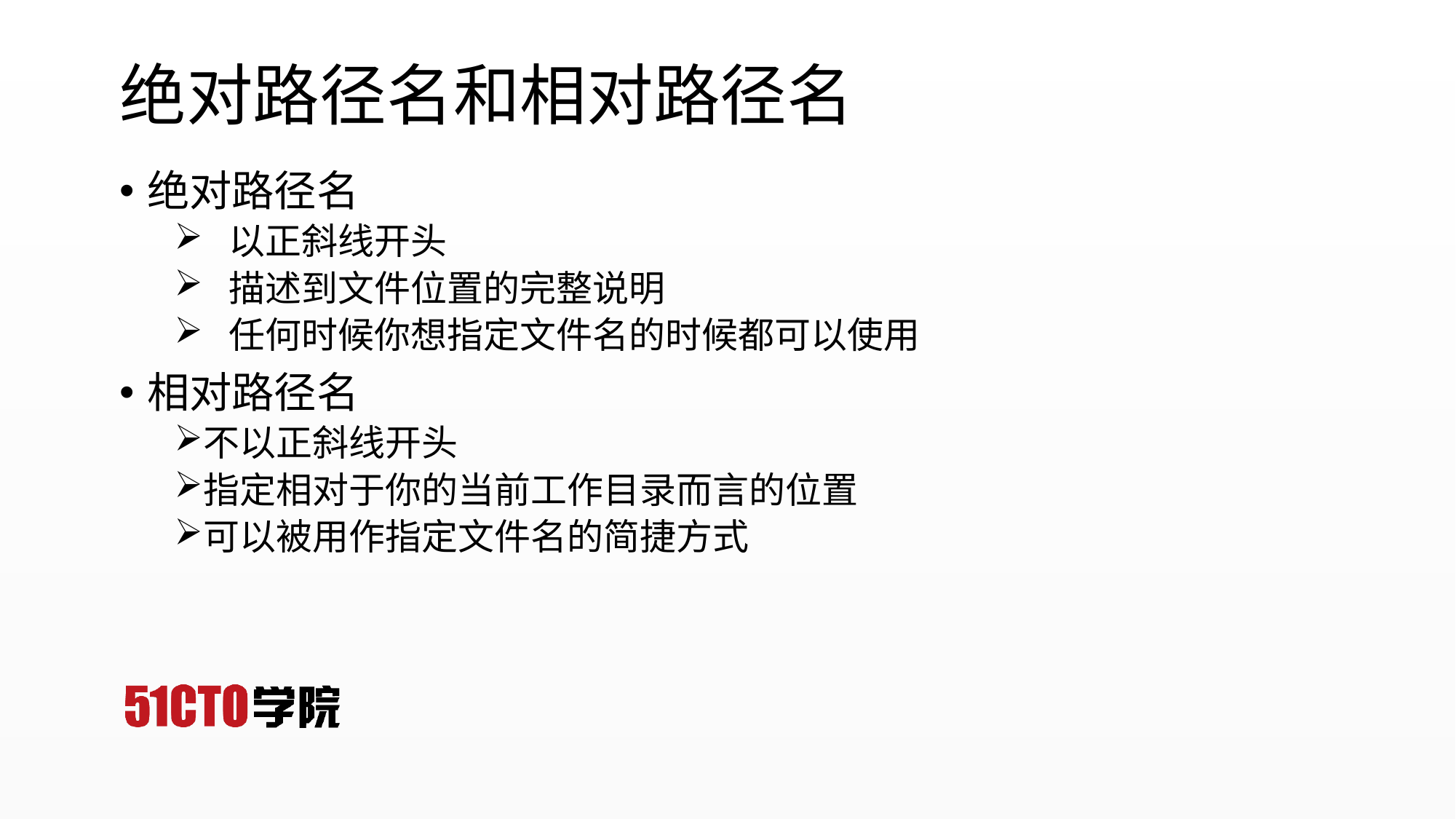

# 绝对路径名和相对路径名
绝对路径名
以正斜线开头
描述到文件位置的完整说明
任何时候你想指定文件名的时候都可以使用
相对路径名
不以正斜线开头
指定相对于你的当前工作目录而言的位置
可以被用作指定文件名的简捷方式